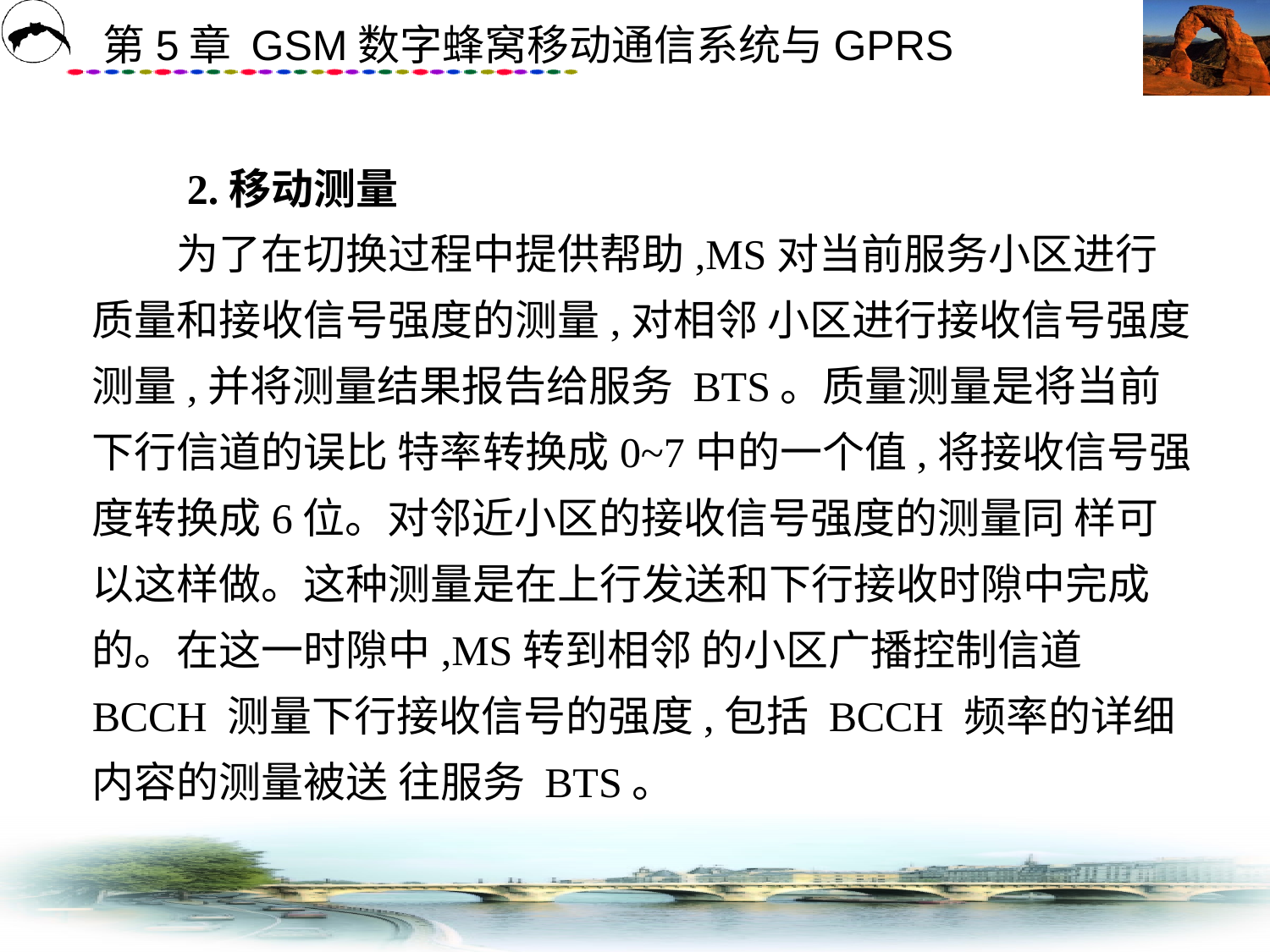

# 2.移动测量 　　为了在切换过程中提供帮助,MS对当前服务小区进行质量和接收信号强度的测量,对相邻 小区进行接收信号强度测量,并将测量结果报告给服务 BTS。质量测量是将当前下行信道的误比 特率转换成0~7中的一个值,将接收信号强度转换成6位。对邻近小区的接收信号强度的测量同 样可以这样做。这种测量是在上行发送和下行接收时隙中完成的。在这一时隙中,MS转到相邻 的小区广播控制信道 BCCH 测量下行接收信号的强度,包括 BCCH 频率的详细内容的测量被送 往服务 BTS。